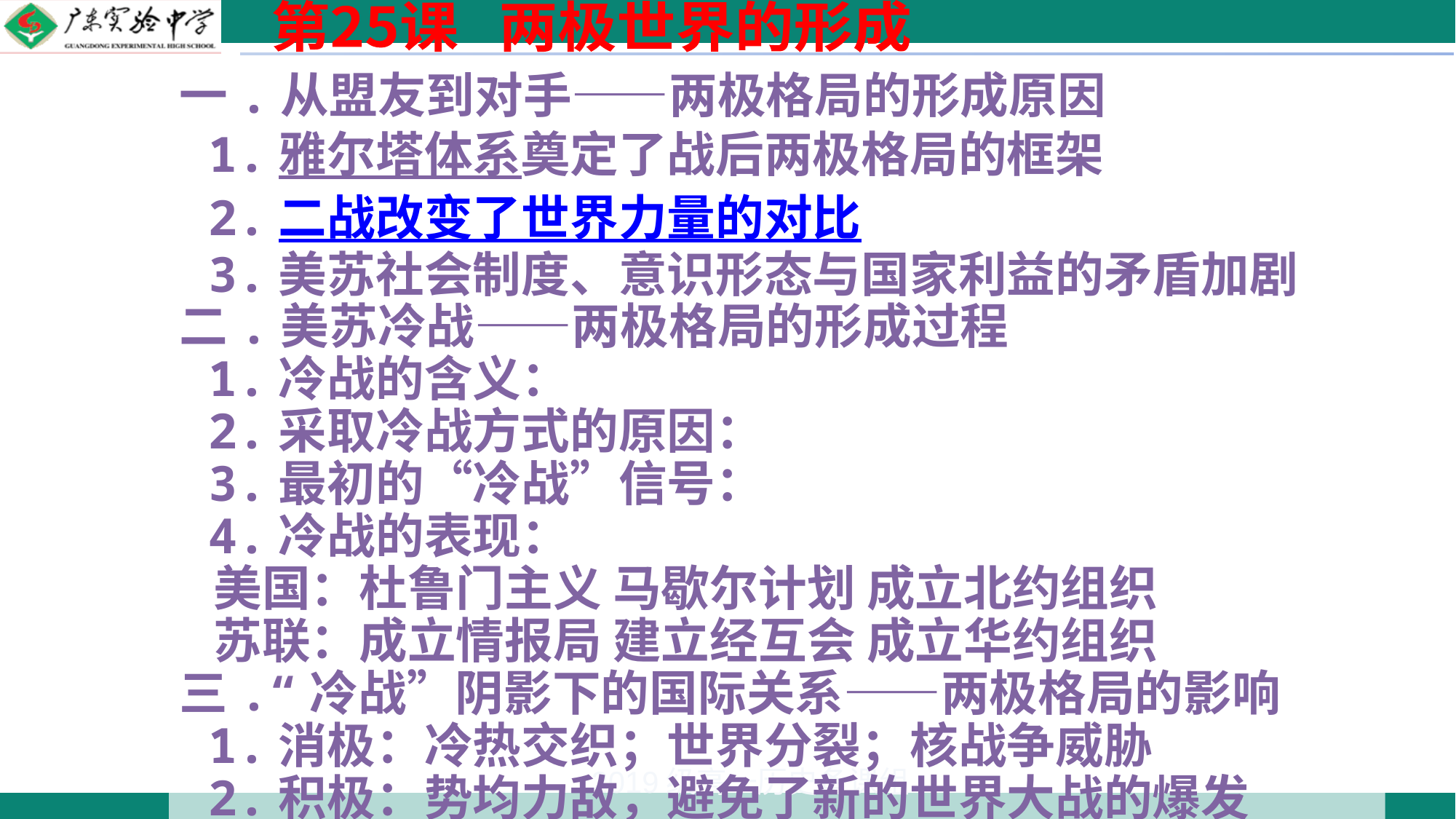

第25课   两极世界的形成
一.从盟友到对手——两极格局的形成原因
 1.雅尔塔体系奠定了战后两极格局的框架
 2.二战改变了世界力量的对比
 3.美苏社会制度、意识形态与国家利益的矛盾加剧
二.美苏冷战——两极格局的形成过程
 1.冷战的含义：
 2.采取冷战方式的原因：
 3.最初的“冷战”信号：
 4.冷战的表现：
  美国：杜鲁门主义 马歇尔计划 成立北约组织
  苏联：成立情报局 建立经互会 成立华约组织
三.“冷战”阴影下的国际关系——两极格局的影响
 1.消极：冷热交织；世界分裂；核战争威胁
 2.积极：势均力敌，避免了新的世界大战的爆发